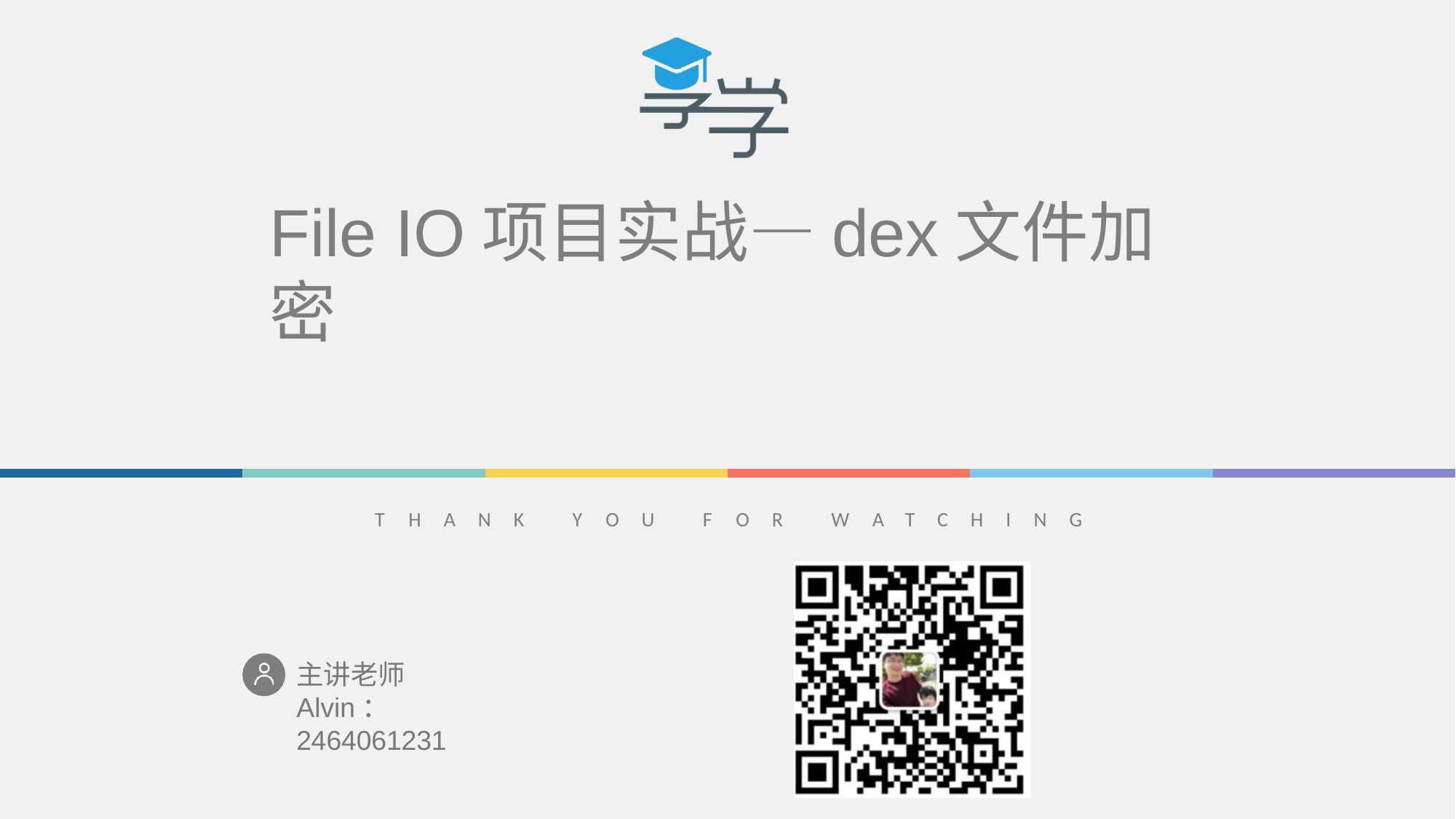

# File IO项目实战—dex文件加密

T	H	A	N	K
Y	O	U
F	O	R
W	A	T	C	H	I	N	G

主讲老师Alvin：  2464061231